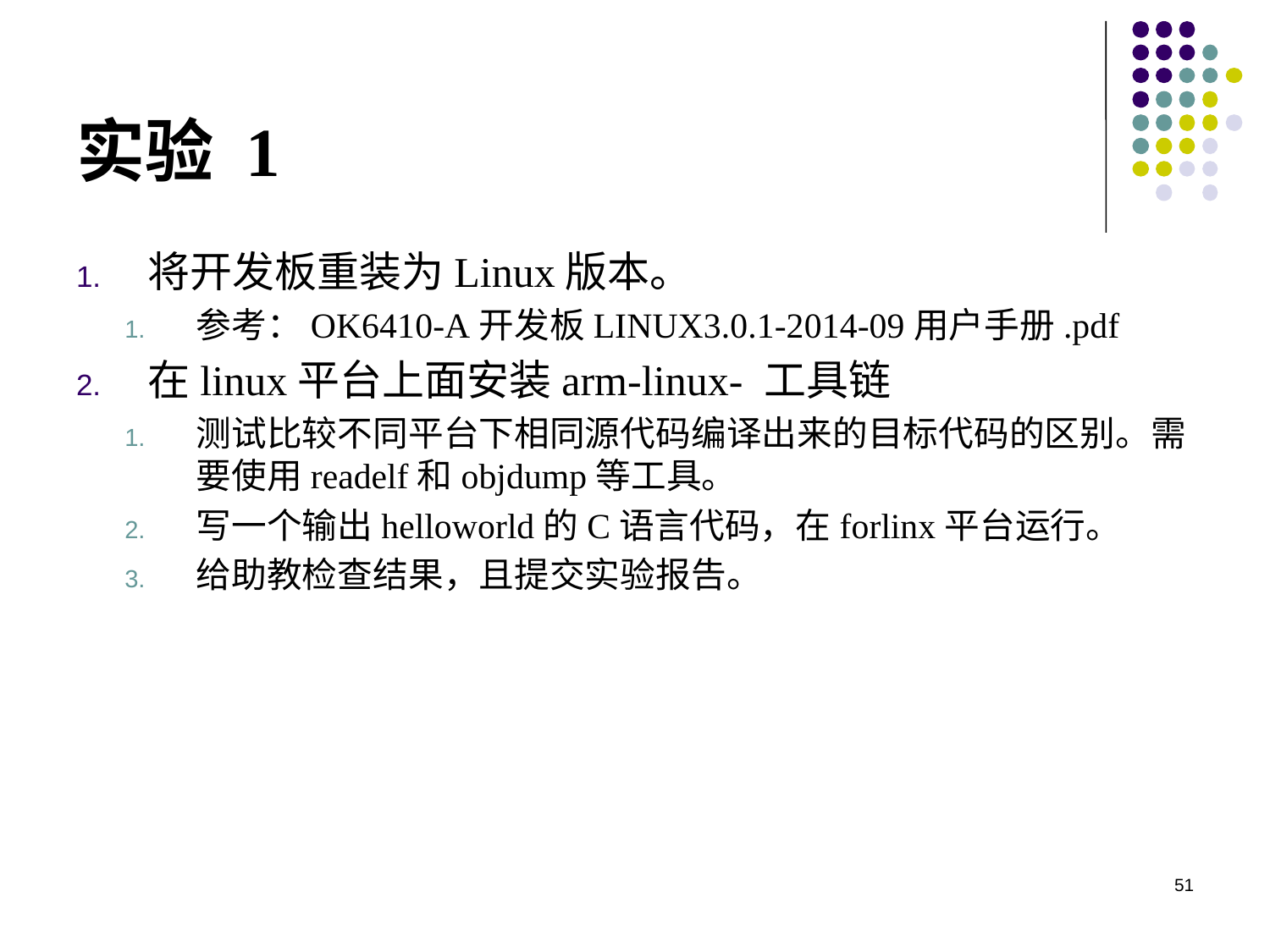

# 实验 1
将开发板重装为Linux版本。
参考：OK6410-A开发板LINUX3.0.1-2014-09用户手册.pdf
在linux平台上面安装arm-linux- 工具链
测试比较不同平台下相同源代码编译出来的目标代码的区别。需要使用readelf和objdump等工具。
写一个输出helloworld的C语言代码，在forlinx平台运行。
给助教检查结果，且提交实验报告。

51